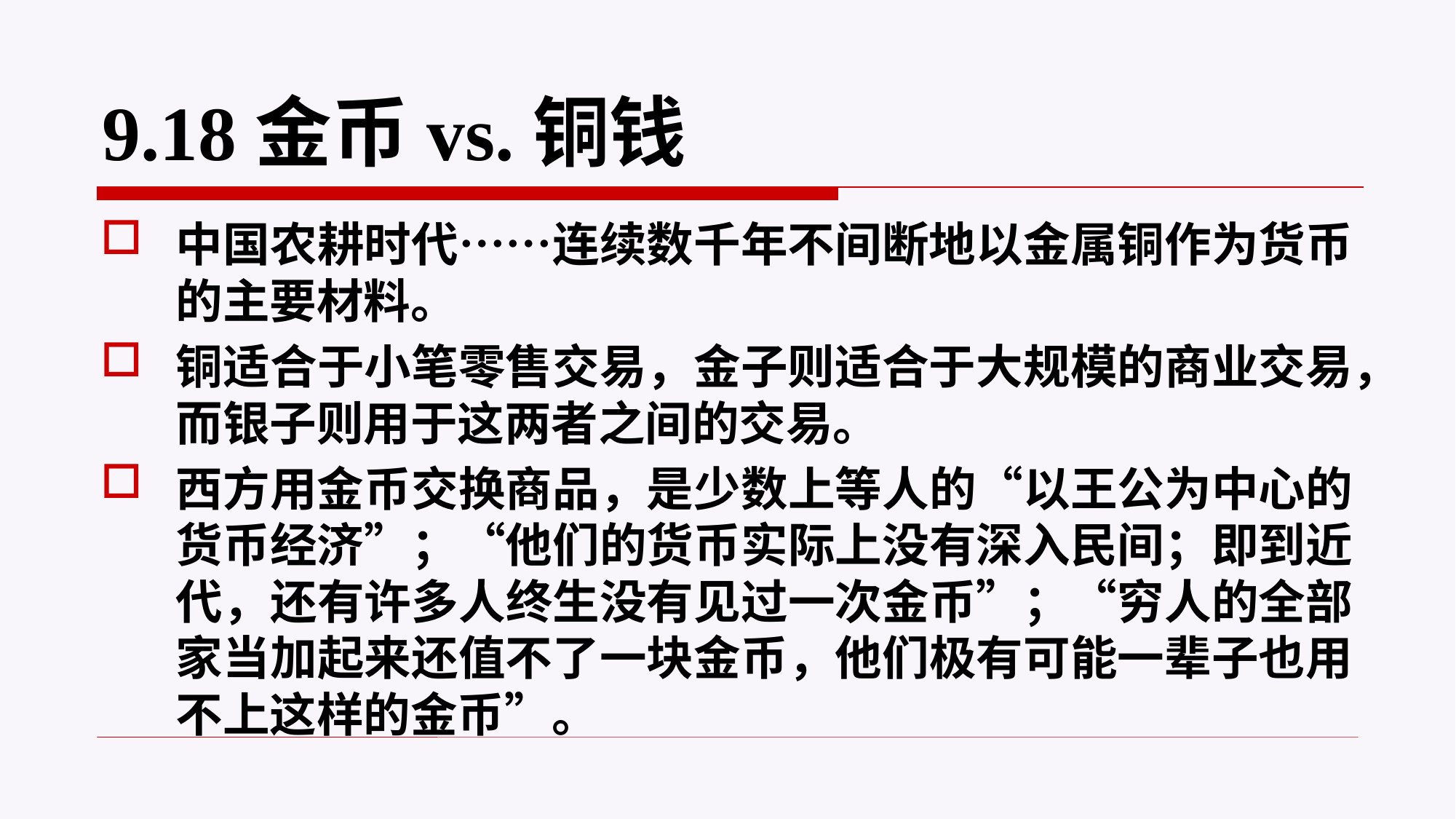

# 9.18金币vs.铜钱
中国农耕时代……连续数千年不间断地以金属铜作为货币的主要材料。
铜适合于小笔零售交易，金子则适合于大规模的商业交易，而银子则用于这两者之间的交易。
西方用金币交换商品，是少数上等人的“以王公为中心的货币经济”；“他们的货币实际上没有深入民间；即到近代，还有许多人终生没有见过一次金币”；“穷人的全部家当加起来还值不了一块金币，他们极有可能一辈子也用不上这样的金币”。